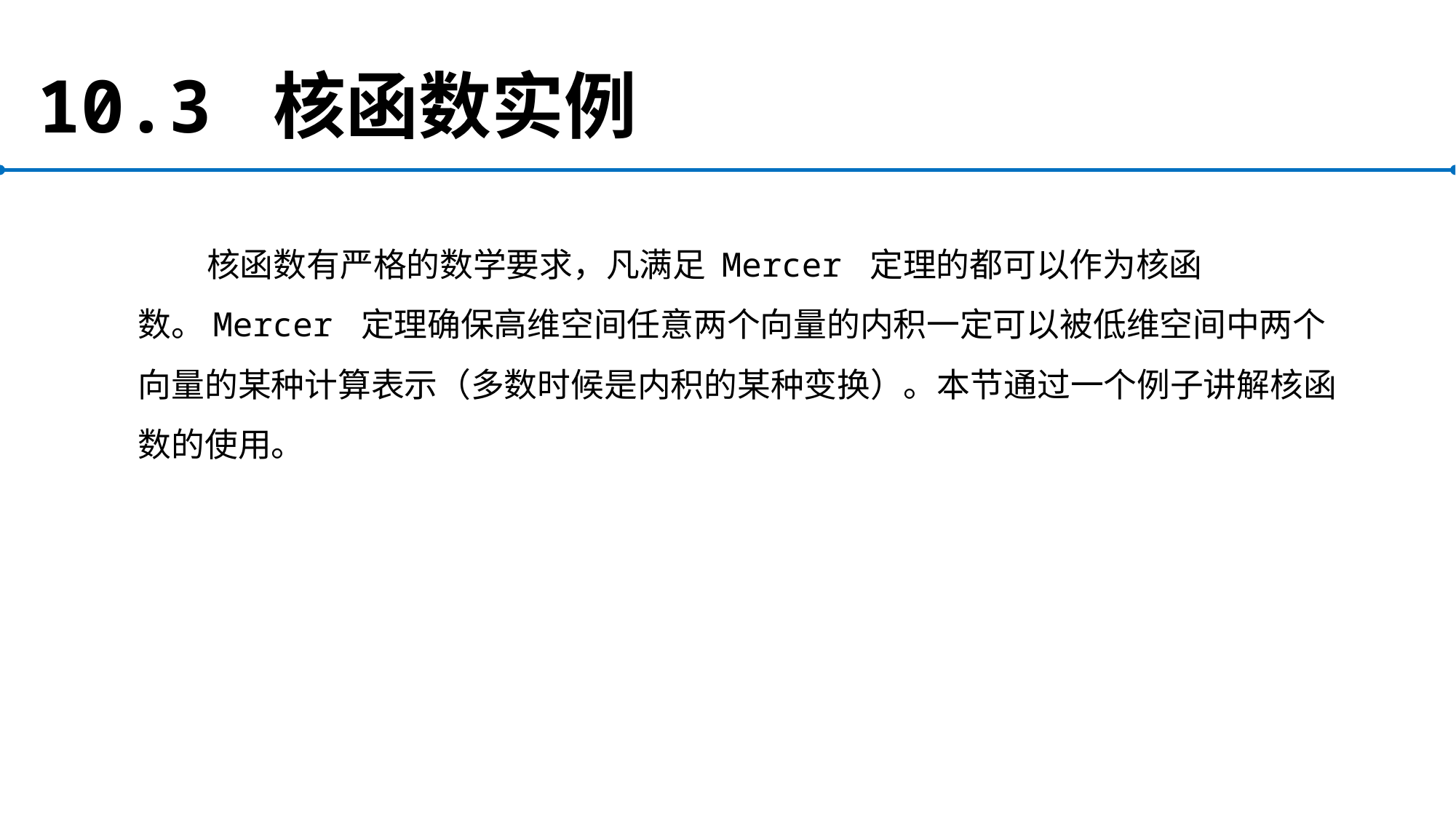

# 10.3 核函数实例
核函数有严格的数学要求，凡满足 Mercer 定理的都可以作为核函数。Mercer 定理确保高维空间任意两个向量的内积一定可以被低维空间中两个向量的某种计算表示（多数时候是内积的某种变换）。本节通过一个例子讲解核函数的使用。